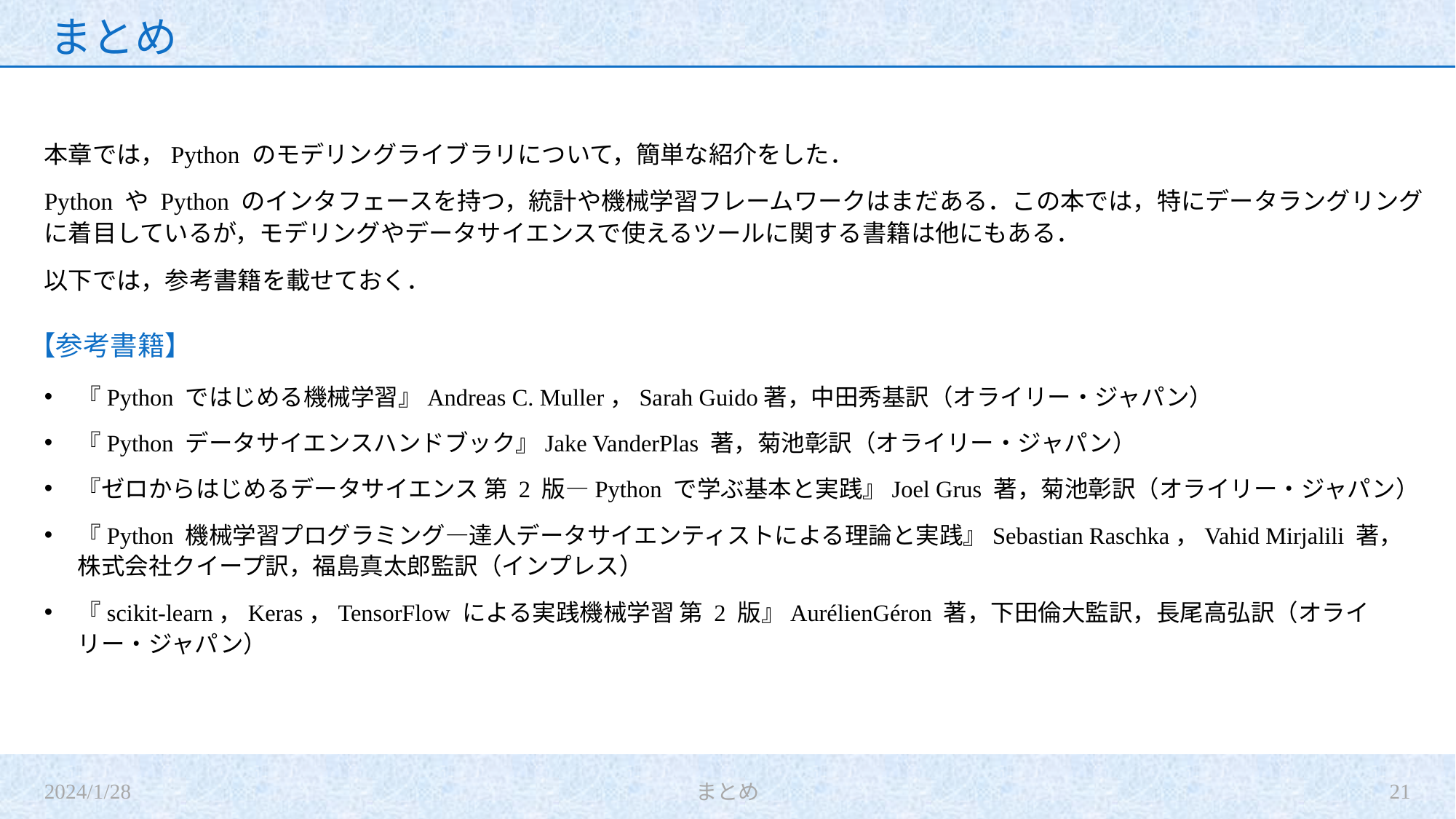

# まとめ
本章では，Python のモデリングライブラリについて，簡単な紹介をした．
Python や Python のインタフェースを持つ，統計や機械学習フレームワークはまだある．この本では，特にデータラングリングに着目しているが，モデリングやデータサイエンスで使えるツールに関する書籍は他にもある．
以下では，参考書籍を載せておく．
【参考書籍】
『Python ではじめる機械学習』Andreas C. Muller，Sarah Guido著，中田秀基訳（オライリー・ジャパン）
『Python データサイエンスハンドブック』Jake VanderPlas 著，菊池彰訳（オライリー・ジャパン）
『ゼロからはじめるデータサイエンス 第 2 版―Python で学ぶ基本と実践』Joel Grus 著，菊池彰訳（オライリー・ジャパン）
『Python 機械学習プログラミング―達人データサイエンティストによる理論と実践』Sebastian Raschka，Vahid Mirjalili 著，株式会社クイープ訳，福島真太郎監訳（インプレス）
『scikit-learn，Keras，TensorFlow による実践機械学習 第 2 版』AurélienGéron 著，下田倫大監訳，長尾高弘訳（オライリー・ジャパン）
2024/1/28
21
まとめ